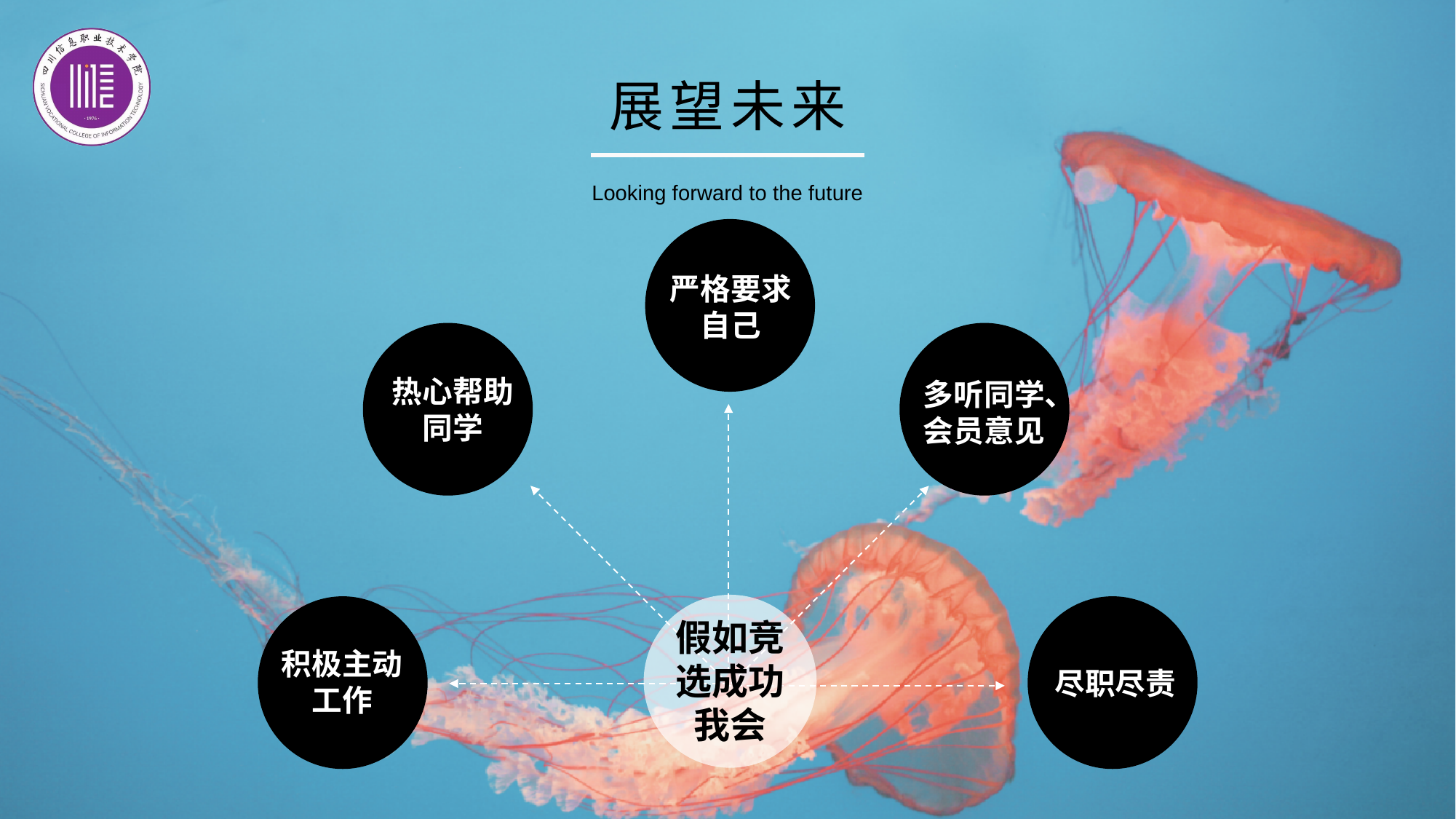

展望未来
Looking forward to the future

严格要求自己
热心帮助同学
多听同学、会员意见
积极主动工作
尽职尽责

假如竞选成功我会